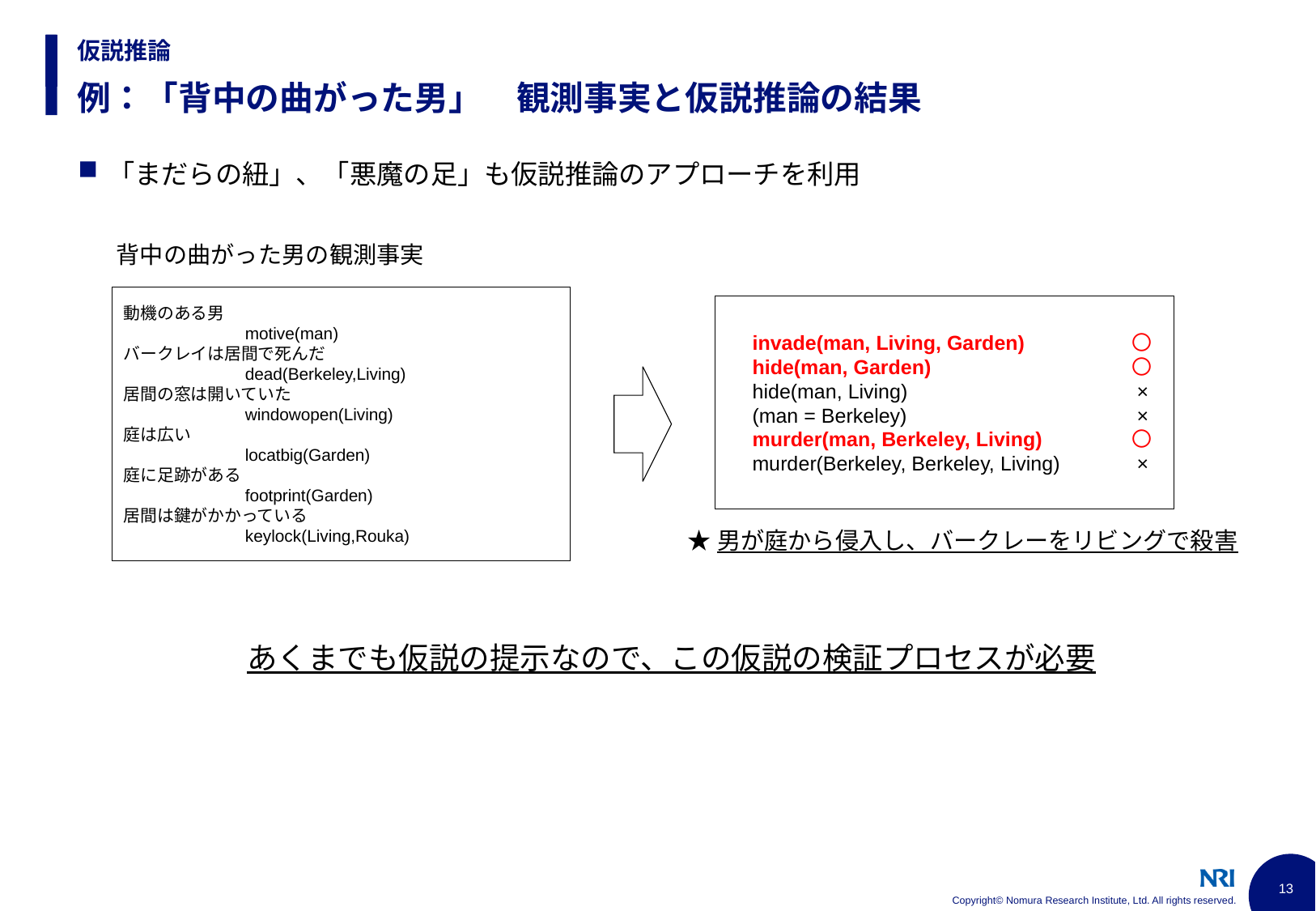

仮説推論
# 例：「背中の曲がった男」　観測事実と仮説推論の結果

「まだらの紐」、「悪魔の足」も仮説推論のアプローチを利用

背中の曲がった男の観測事実
動機のある男
	motive(man)
バークレイは居間で死んだ
	dead(Berkeley,Living)
居間の窓は開いていた
	windowopen(Living)
庭は広い
	locatbig(Garden)
庭に足跡がある
	footprint(Garden)
居間は鍵がかかっている
	keylock(Living,Rouka)
　invade(man, Living, Garden)	　　〇
　hide(man, Garden)　		　　〇
　hide(man, Living)		　　×
　(man = Berkeley)　		　　×
　murder(man, Berkeley, Living)	　　〇
　murder(Berkeley, Berkeley, Living)	　　×

★男が庭から侵入し、バークレーをリビングで殺害
あくまでも仮説の提示なので、この仮説の検証プロセスが必要